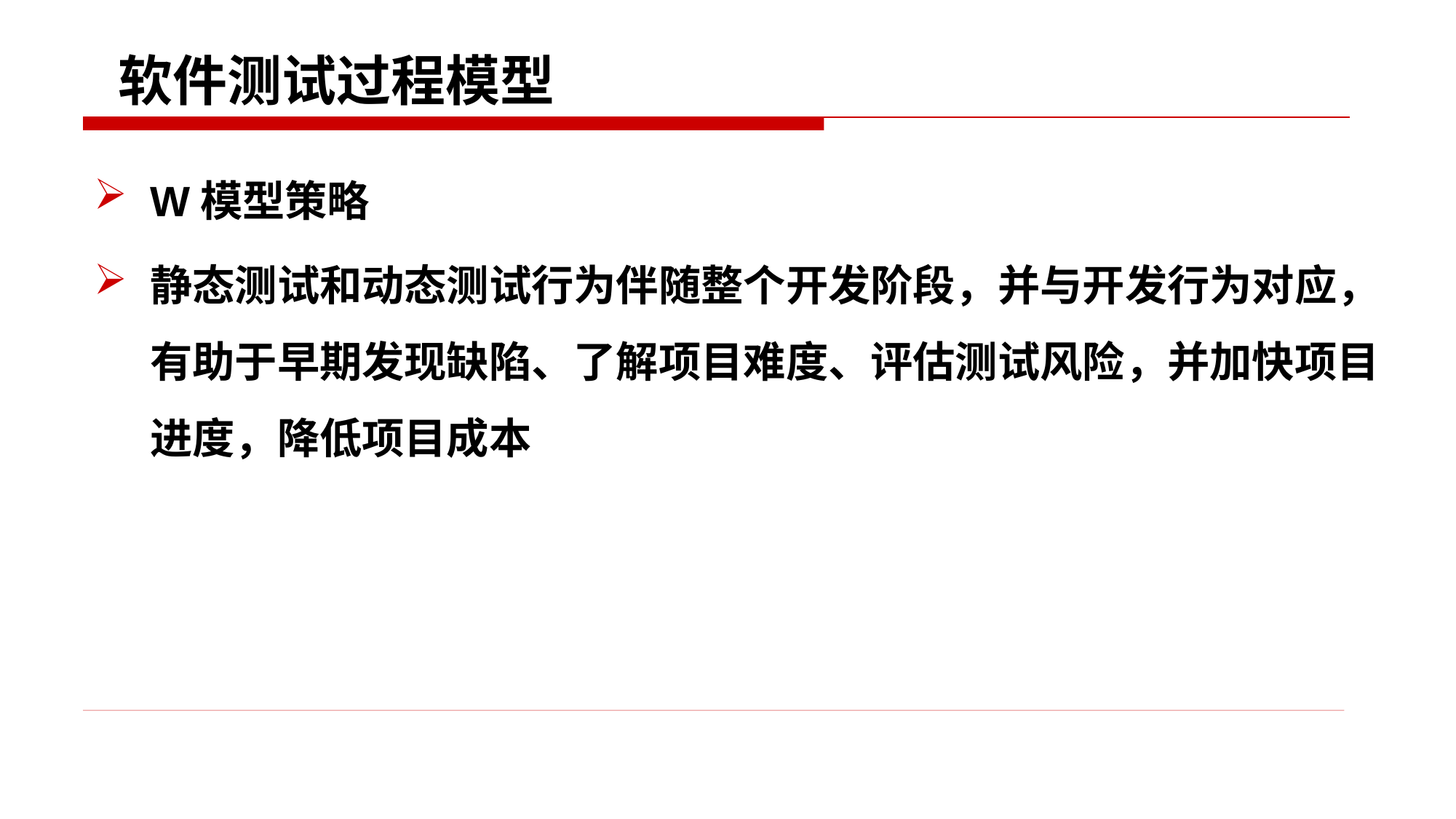

# 软件测试过程模型
W模型策略
静态测试和动态测试行为伴随整个开发阶段，并与开发行为对应，有助于早期发现缺陷、了解项目难度、评估测试风险，并加快项目进度，降低项目成本